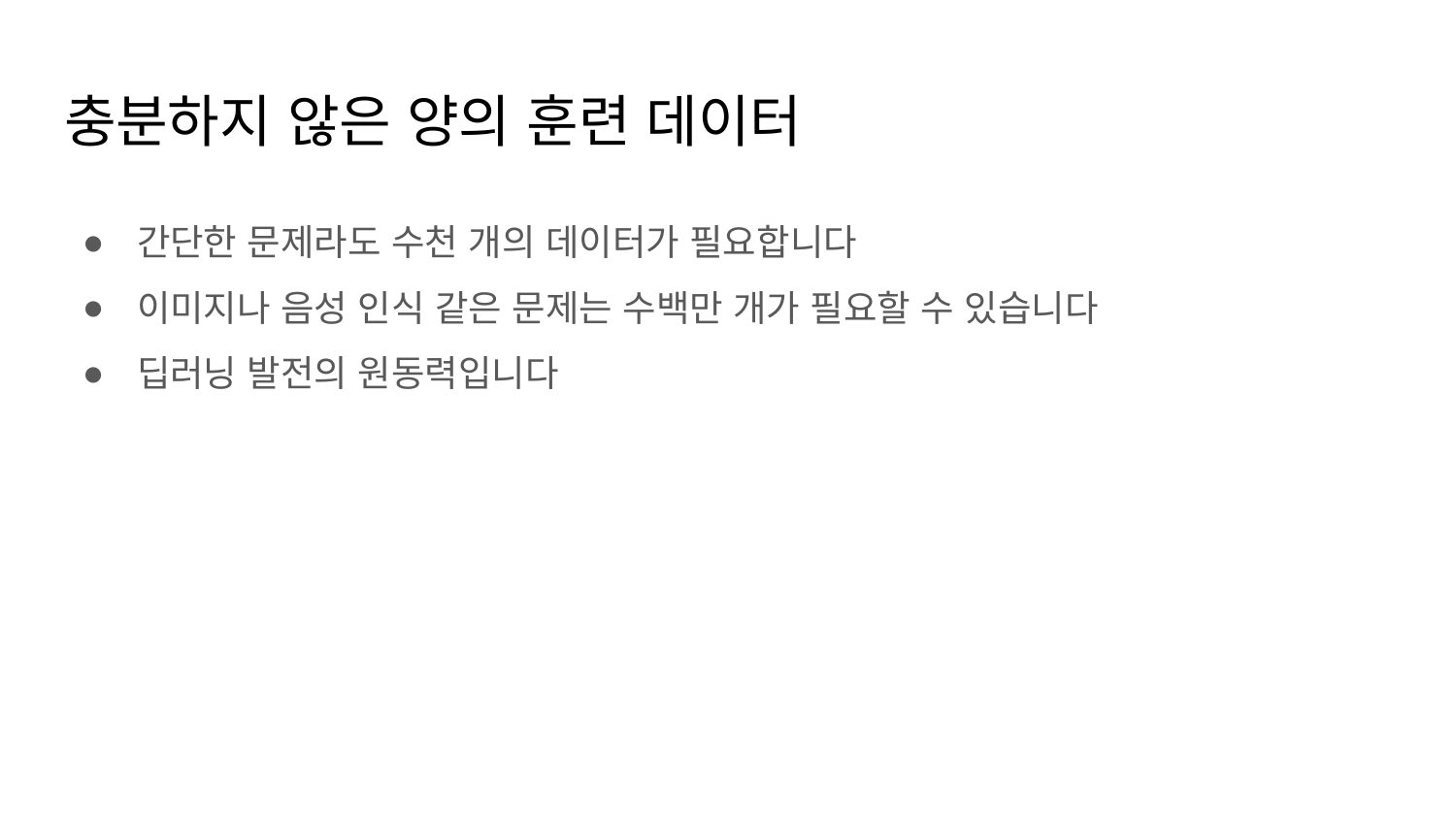

# 충분하지 않은 양의 훈련 데이터
간단한 문제라도 수천 개의 데이터가 필요합니다
이미지나 음성 인식 같은 문제는 수백만 개가 필요할 수 있습니다
딥러닝 발전의 원동력입니다